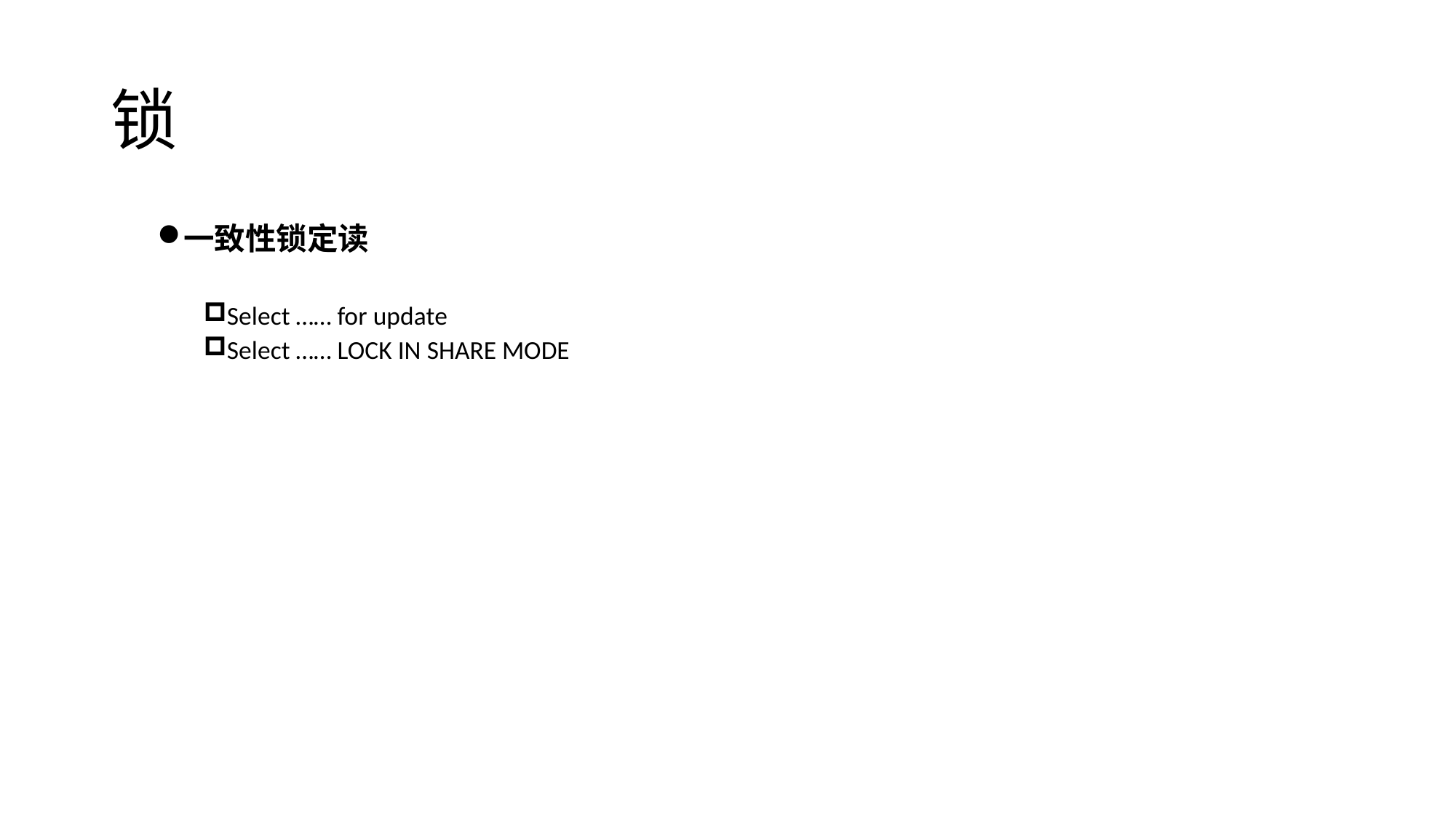

# 锁
一致性锁定读

Select …… for update
Select …… LOCK IN SHARE MODE